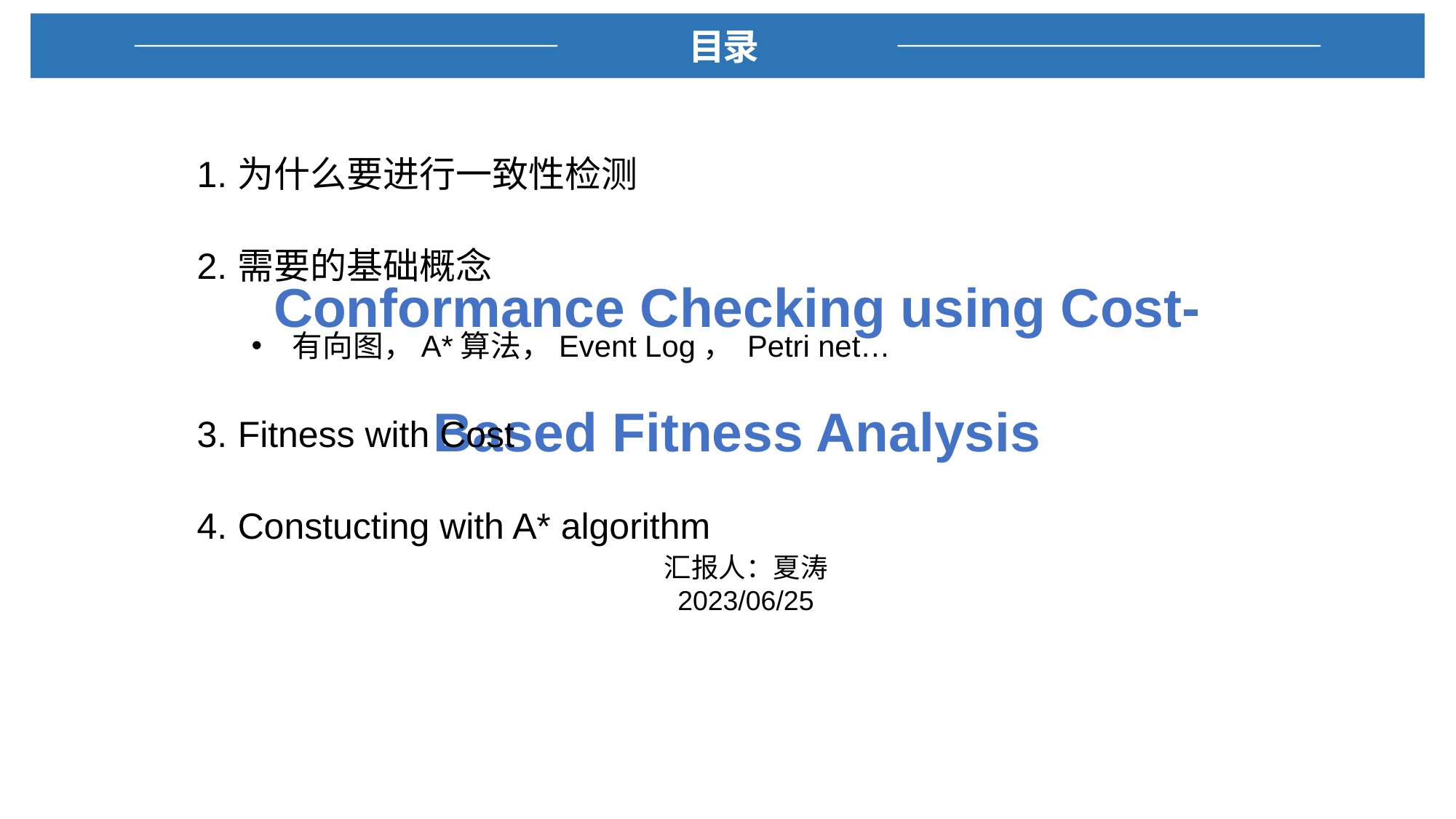

目录

为什么要进行一致性检测
需要的基础概念
有向图，A*算法，Event Log， Petri net…
Fitness with Cost
Constucting with A* algorithm